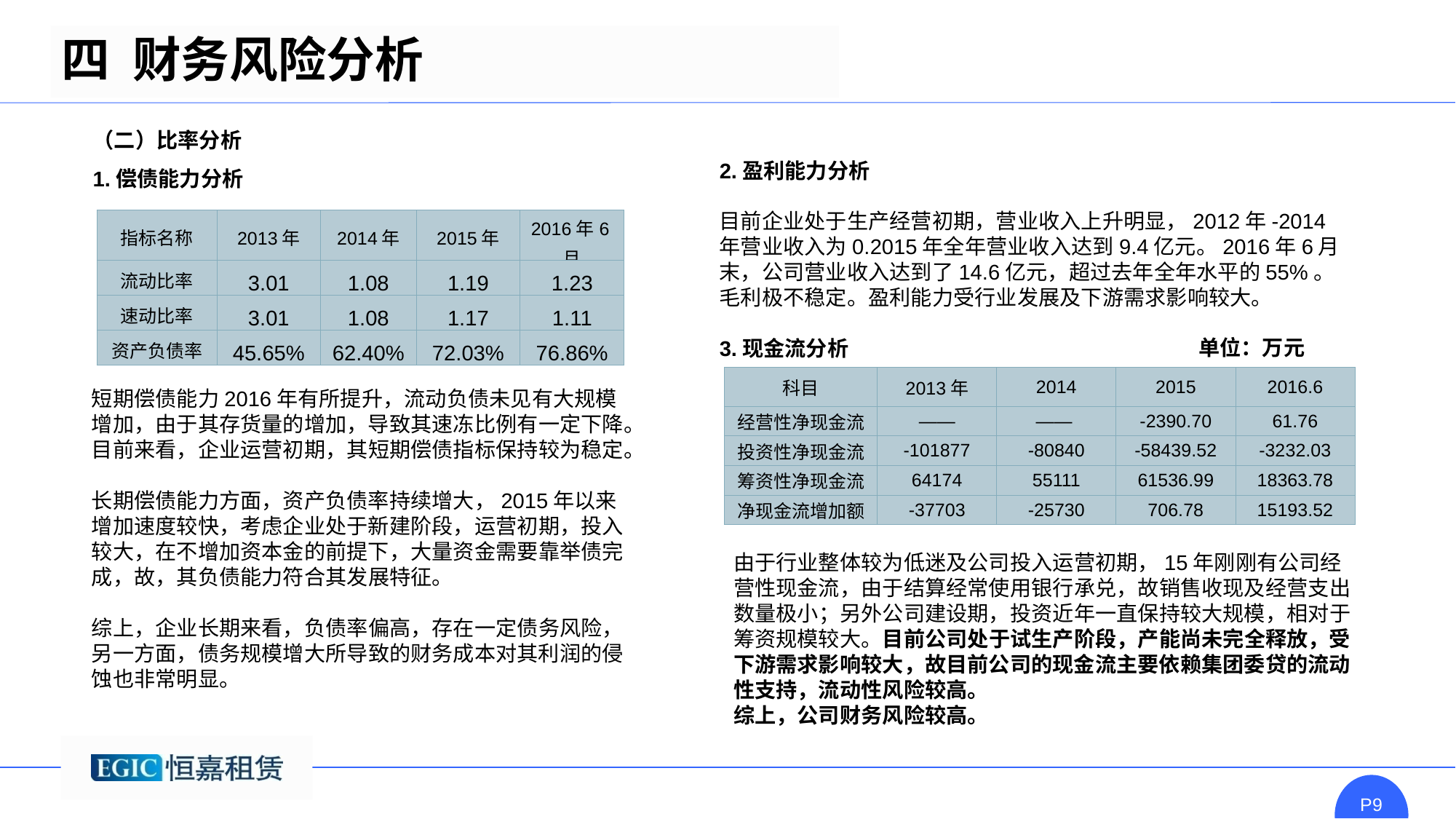

四  财务风险分析

（二）比率分析
1.偿债能力分析
2.盈利能力分析

目前企业处于生产经营初期，营业收入上升明显，2012年-2014年营业收入为0.2015年全年营业收入达到9.4亿元。2016年6月末，公司营业收入达到了14.6亿元，超过去年全年水平的55%。
毛利极不稳定。盈利能力受行业发展及下游需求影响较大。

3.现金流分析
| 指标名称 | 2013年 | 2014年 | 2015年 | 2016年6月 |
| --- | --- | --- | --- | --- |
| 流动比率 | 3.01 | 1.08 | 1.19 | 1.23 |
| 速动比率 | 3.01 | 1.08 | 1.17 | 1.11 |
| 资产负债率 | 45.65% | 62.40% | 72.03% | 76.86% |
单位：万元
| 科目 | 2013年 | 2014 | 2015 | 2016.6 |
| --- | --- | --- | --- | --- |
| 经营性净现金流 | —— | —— | -2390.70 | 61.76 |
| 投资性净现金流 | -101877 | -80840 | -58439.52 | -3232.03 |
| 筹资性净现金流 | 64174 | 55111 | 61536.99 | 18363.78 |
| 净现金流增加额 | -37703 | -25730 | 706.78 | 15193.52 |
短期偿债能力2016年有所提升，流动负债未见有大规模增加，由于其存货量的增加，导致其速冻比例有一定下降。目前来看，企业运营初期，其短期偿债指标保持较为稳定。

长期偿债能力方面，资产负债率持续增大，2015年以来增加速度较快，考虑企业处于新建阶段，运营初期，投入较大，在不增加资本金的前提下，大量资金需要靠举债完成，故，其负债能力符合其发展特征。

综上，企业长期来看，负债率偏高，存在一定债务风险，另一方面，债务规模增大所导致的财务成本对其利润的侵蚀也非常明显。
由于行业整体较为低迷及公司投入运营初期，15年刚刚有公司经营性现金流，由于结算经常使用银行承兑，故销售收现及经营支出数量极小；另外公司建设期，投资近年一直保持较大规模，相对于筹资规模较大。目前公司处于试生产阶段，产能尚未完全释放，受下游需求影响较大，故目前公司的现金流主要依赖集团委贷的流动性支持，流动性风险较高。
综上，公司财务风险较高。